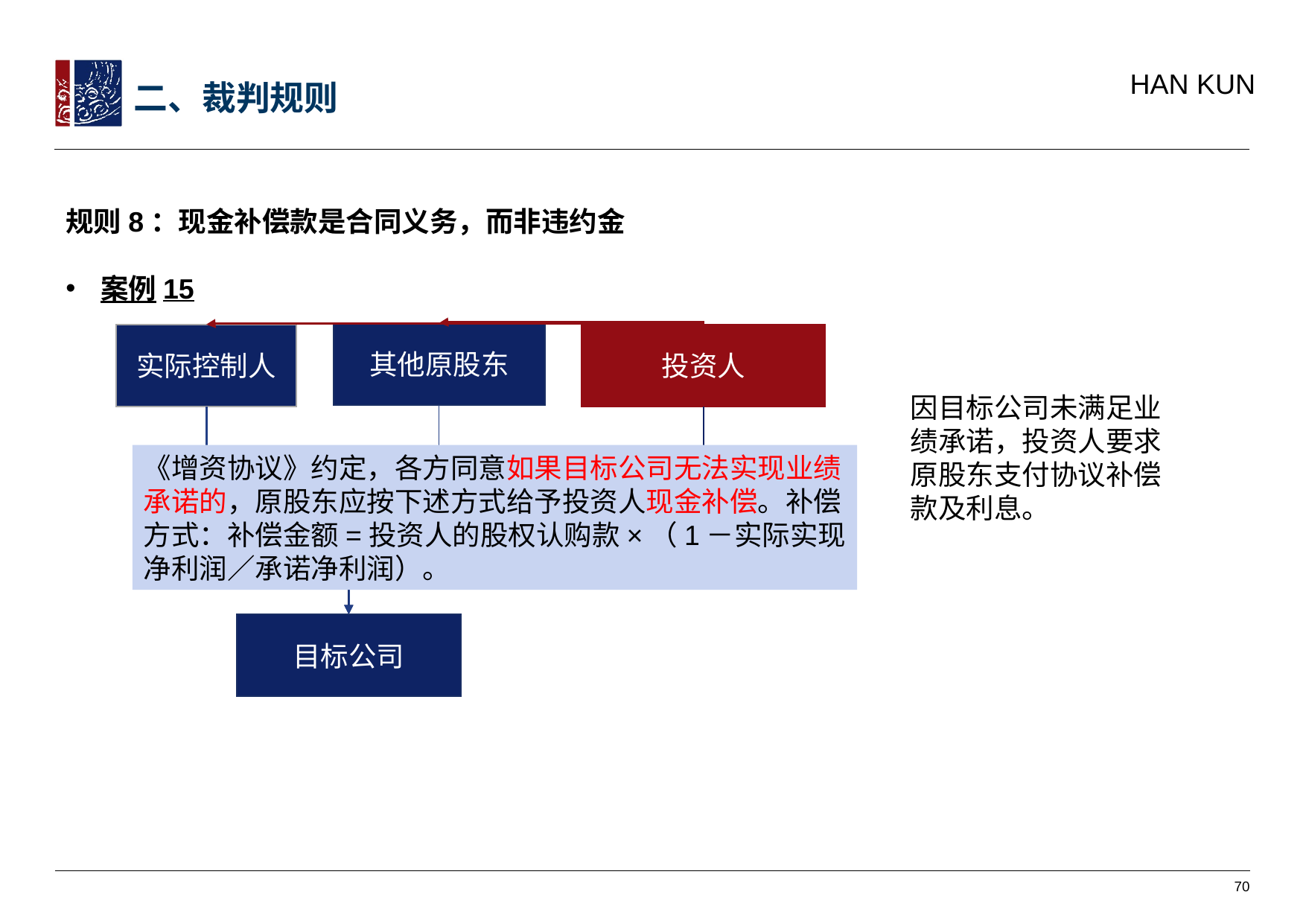

二、裁判规则

规则8：现金补偿款是合同义务，而非违约金

案例15
因目标公司未满足业绩承诺，投资人要求原股东支付协议补偿款及利息。
其他原股东
投资人
实际控制人
《增资协议》约定，各方同意如果目标公司无法实现业绩承诺的，原股东应按下述方式给予投资人现金补偿。补偿方式：补偿金额=投资人的股权认购款×（1－实际实现净利润／承诺净利润）。
目标公司